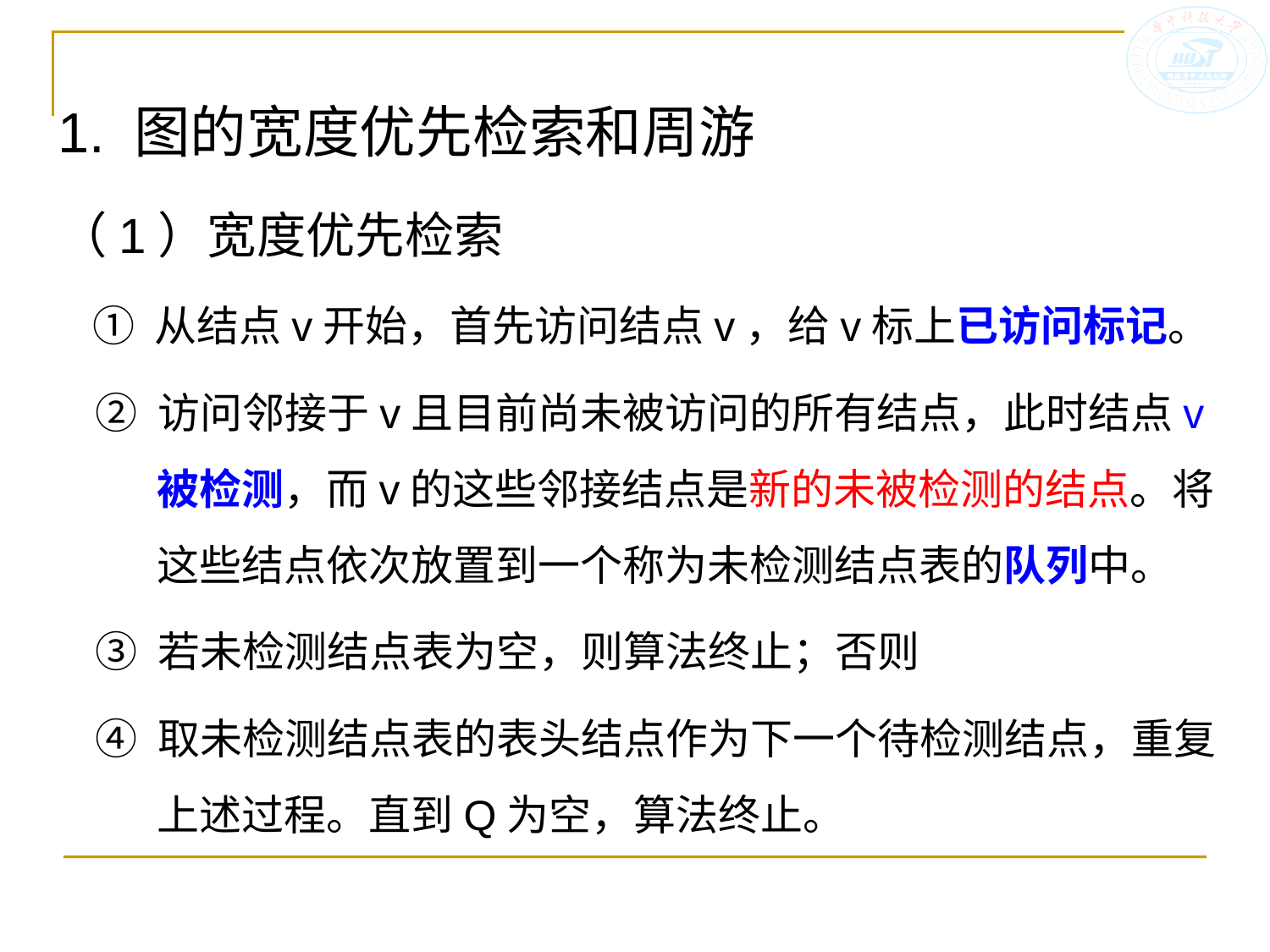

1. 图的宽度优先检索和周游
（1）宽度优先检索
    ① 从结点v开始，首先访问结点v，给v标上已访问标记。
    ② 访问邻接于v且目前尚未被访问的所有结点，此时结点v被检测，而v的这些邻接结点是新的未被检测的结点。将这些结点依次放置到一个称为未检测结点表的队列中。
    ③ 若未检测结点表为空，则算法终止；否则
    ④ 取未检测结点表的表头结点作为下一个待检测结点，重复上述过程。直到Q为空，算法终止。